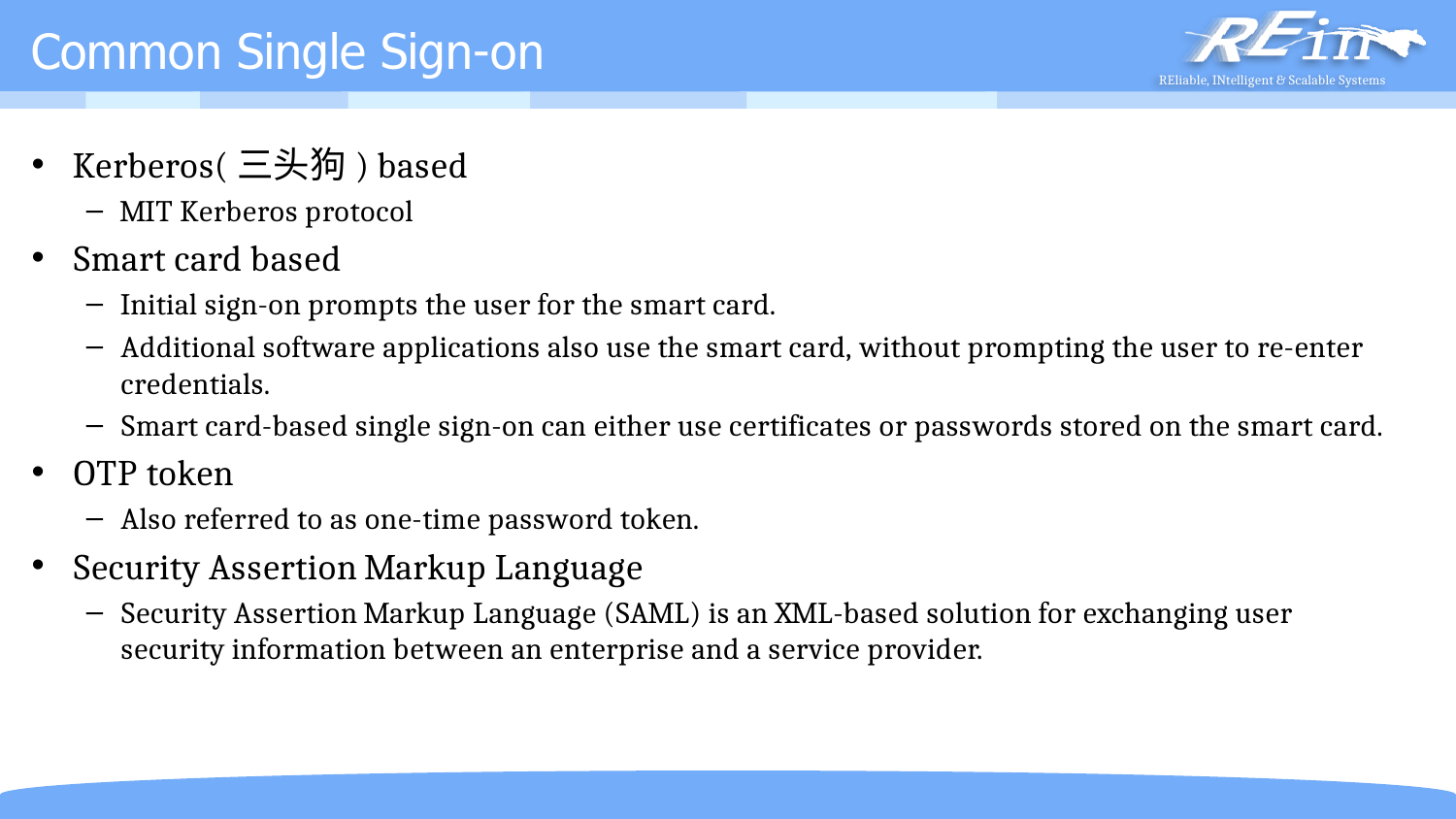

# Common Single Sign-on
Kerberos(三头狗) based
MIT Kerberos protocol
Smart card based
Initial sign-on prompts the user for the smart card.
Additional software applications also use the smart card, without prompting the user to re-enter credentials.
Smart card-based single sign-on can either use certificates or passwords stored on the smart card.
OTP token
Also referred to as one-time password token.
Security Assertion Markup Language
Security Assertion Markup Language (SAML) is an XML-based solution for exchanging user security information between an enterprise and a service provider.

27